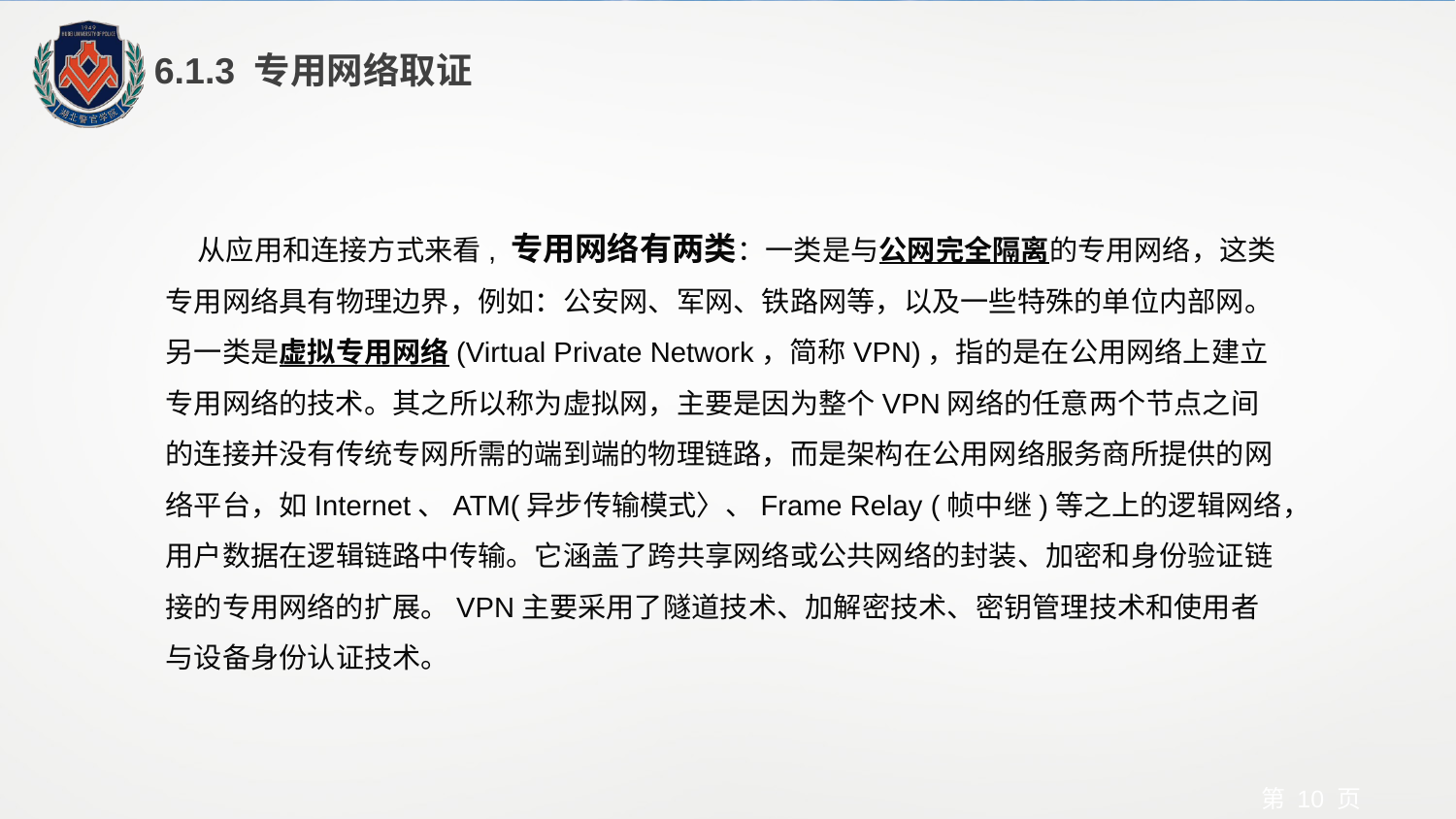

6.1.3 专用网络取证
    从应用和连接方式来看, 专用网络有两类：一类是与公网完全隔离的专用网络，这类专用网络具有物理边界，例如：公安网、军网、铁路网等，以及一些特殊的单位内部网。另一类是虚拟专用网络(Virtual Private Network，简称VPN)，指的是在公用网络上建立专用网络的技术。其之所以称为虚拟网，主要是因为整个VPN网络的任意两个节点之间的连接并没有传统专网所需的端到端的物理链路，而是架构在公用网络服务商所提供的网络平台，如Internet、ATM(异步传输模式〉、Frame Relay (帧中继)等之上的逻辑网络，用户数据在逻辑链路中传输。它涵盖了跨共享网络或公共网络的封装、加密和身份验证链接的专用网络的扩展。VPN主要采用了隧道技术、加解密技术、密钥管理技术和使用者与设备身份认证技术。